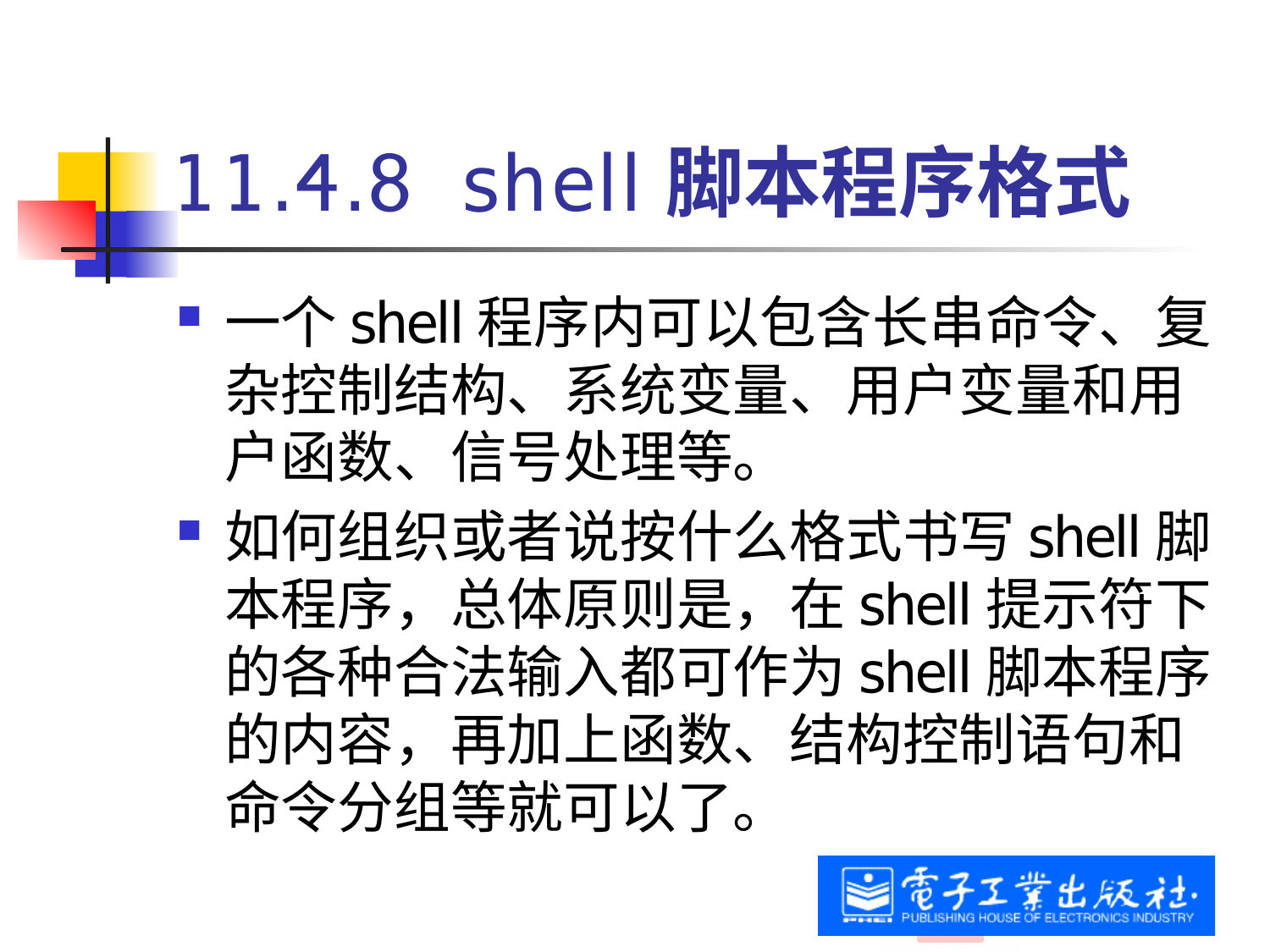

# 11.4.8  shell脚本程序格式
一个shell程序内可以包含长串命令、复杂控制结构、系统变量、用户变量和用户函数、信号处理等。
如何组织或者说按什么格式书写shell脚本程序，总体原则是，在shell提示符下的各种合法输入都可作为shell脚本程序的内容，再加上函数、结构控制语句和命令分组等就可以了。